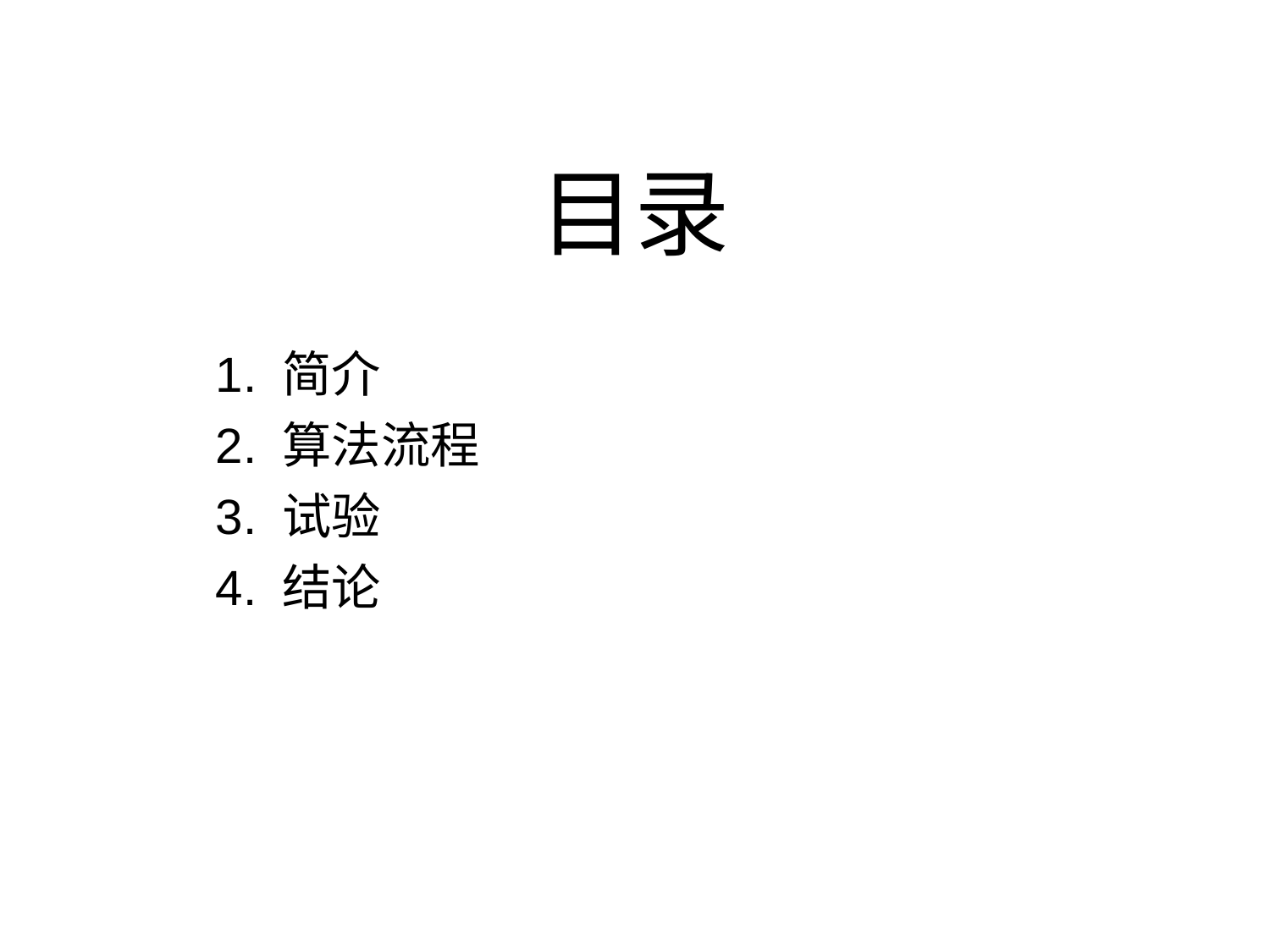

目录
1. 简介
2. 算法流程
3. 试验
4. 结论